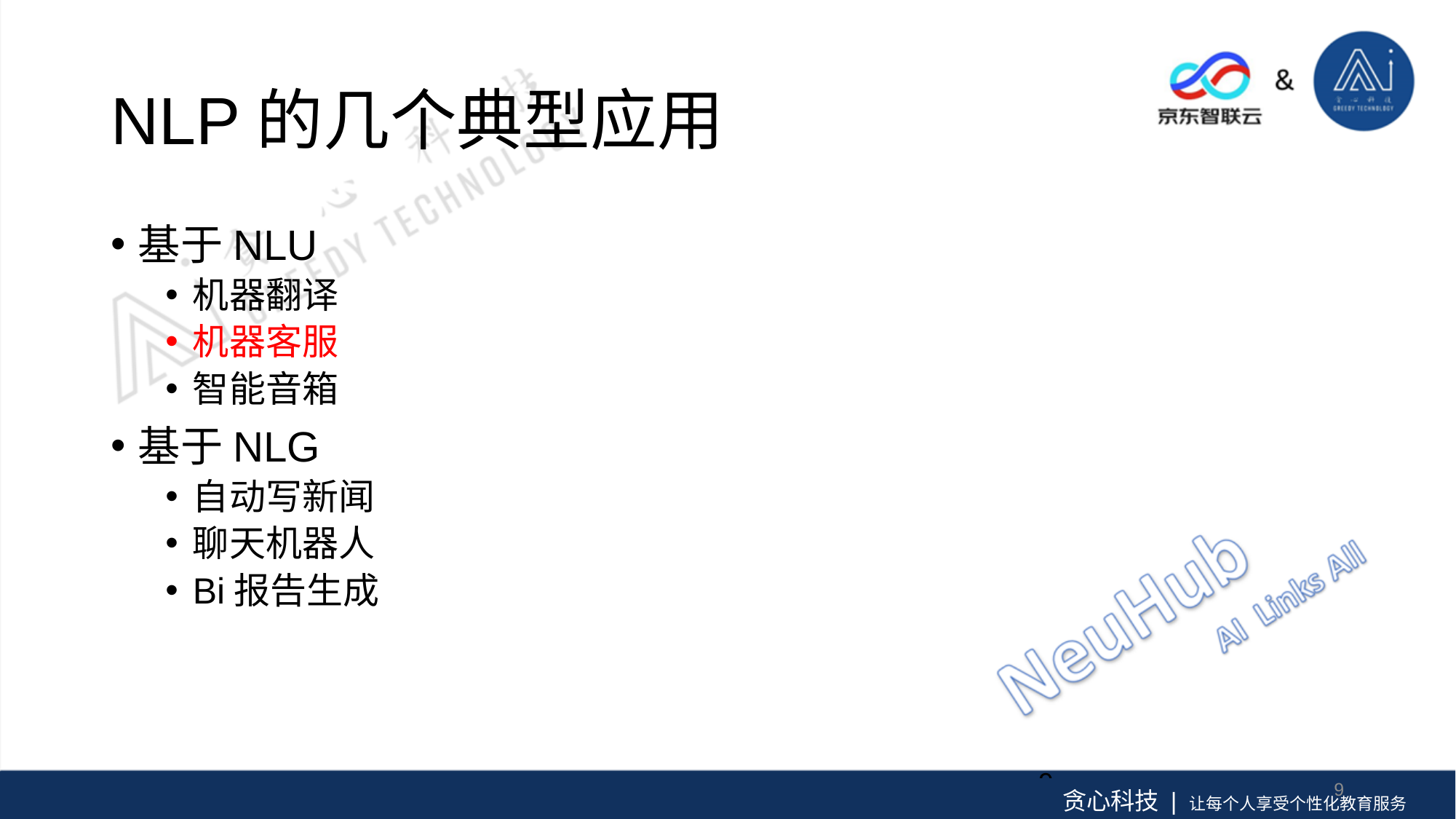

# NLP的几个典型应用
基于NLU
机器翻译
机器客服
智能音箱
基于NLG
自动写新闻
聊天机器人
Bi报告生成